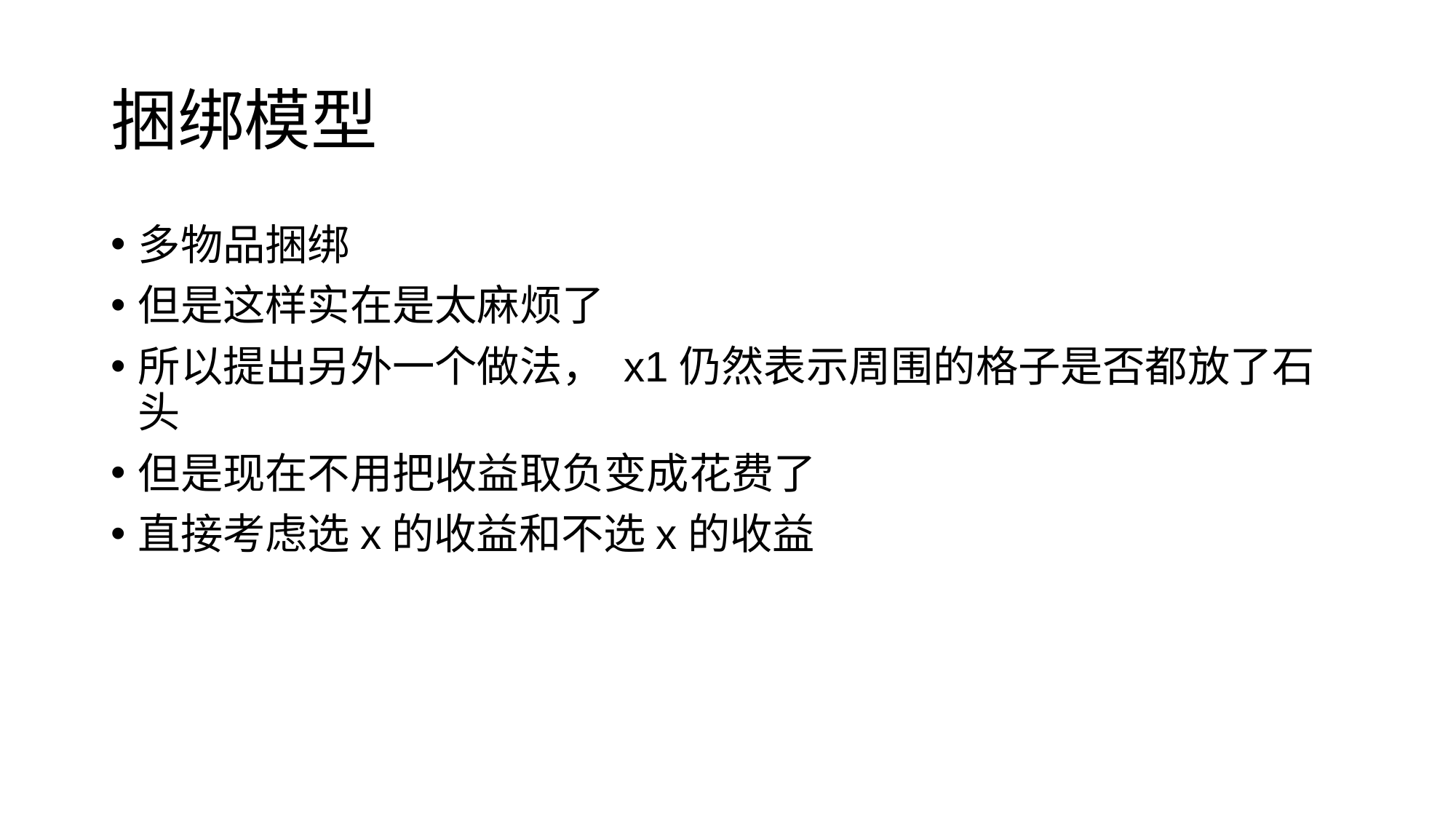

# 捆绑模型
多物品捆绑
但是这样实在是太麻烦了
所以提出另外一个做法， x1仍然表示周围的格子是否都放了石头
但是现在不用把收益取负变成花费了
直接考虑选x的收益和不选x的收益